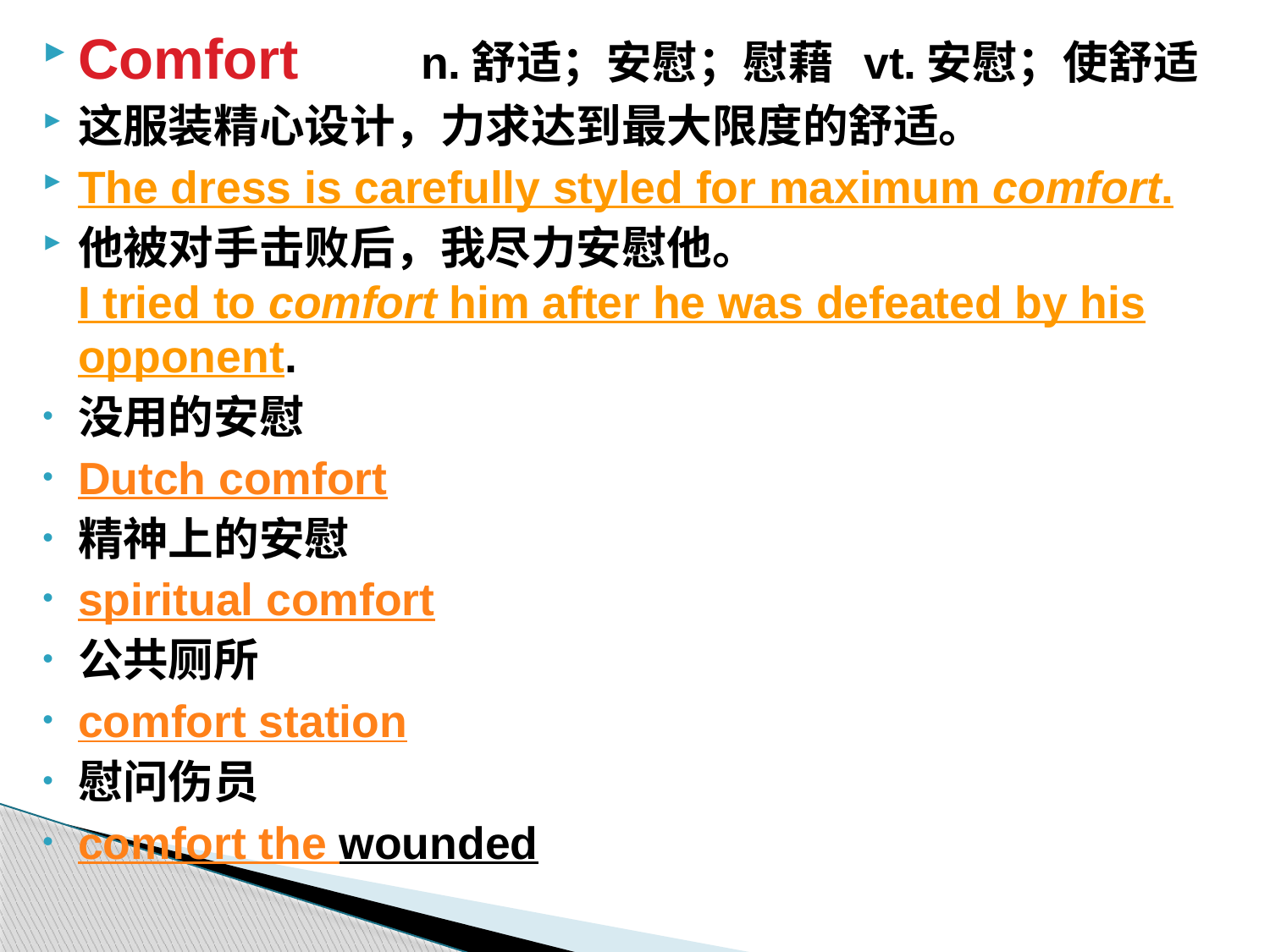

Comfort  　 n.舒适；安慰；慰藉  vt.安慰；使舒适
这服装精心设计，力求达到最大限度的舒适。
The dress is carefully styled for maximum comfort.
他被对手击败后，我尽力安慰他。
I tried to comfort him after he was defeated by his opponent.
没用的安慰
Dutch comfort
精神上的安慰
spiritual comfort
公共厕所
comfort station
慰问伤员
comfort the wounded